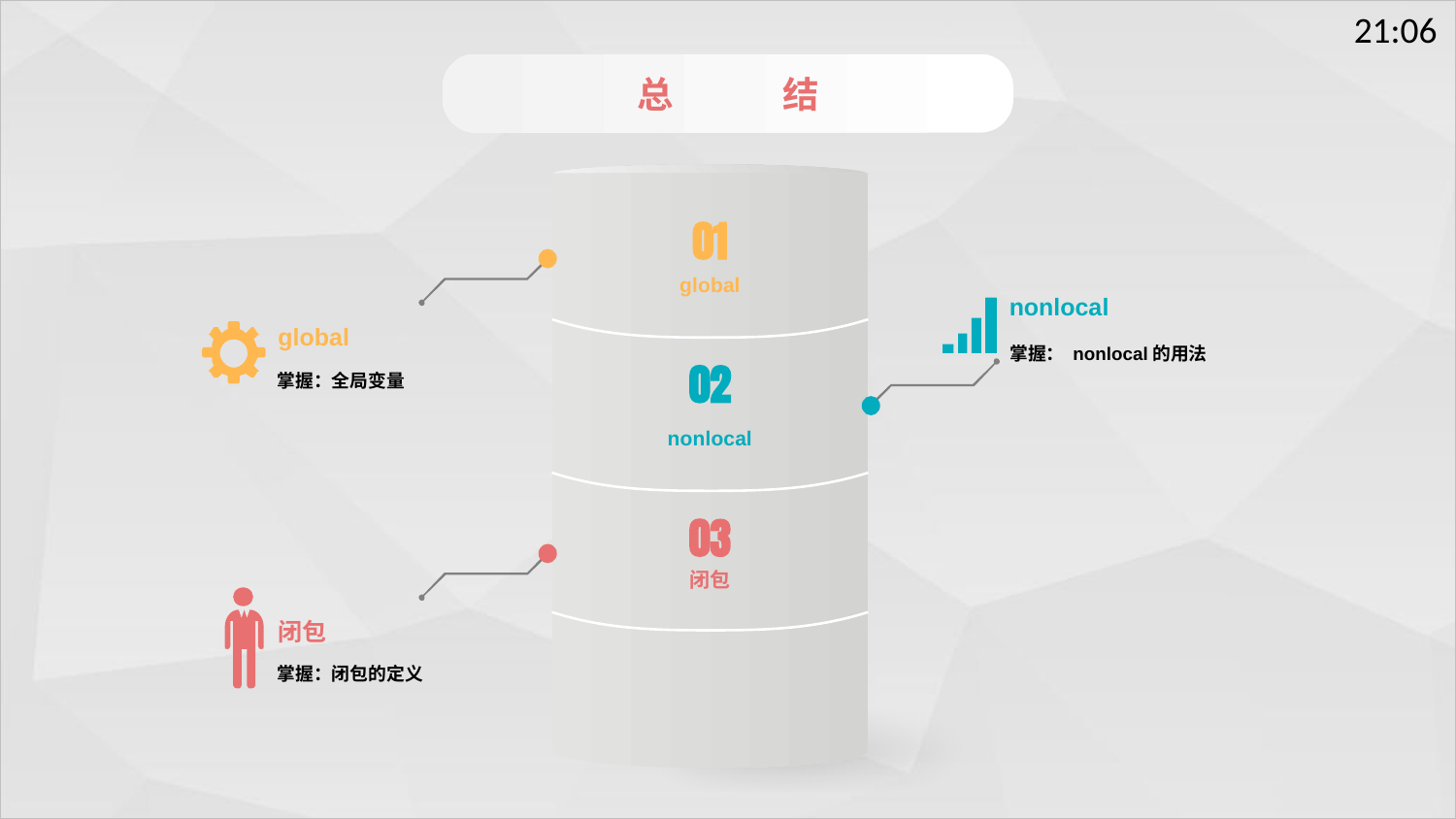

总	结

01
global

nonlocal

掌握： nonlocal的用法
global

掌握：全局变量
02
nonlocal

03
闭包

闭包
掌握：闭包的定义